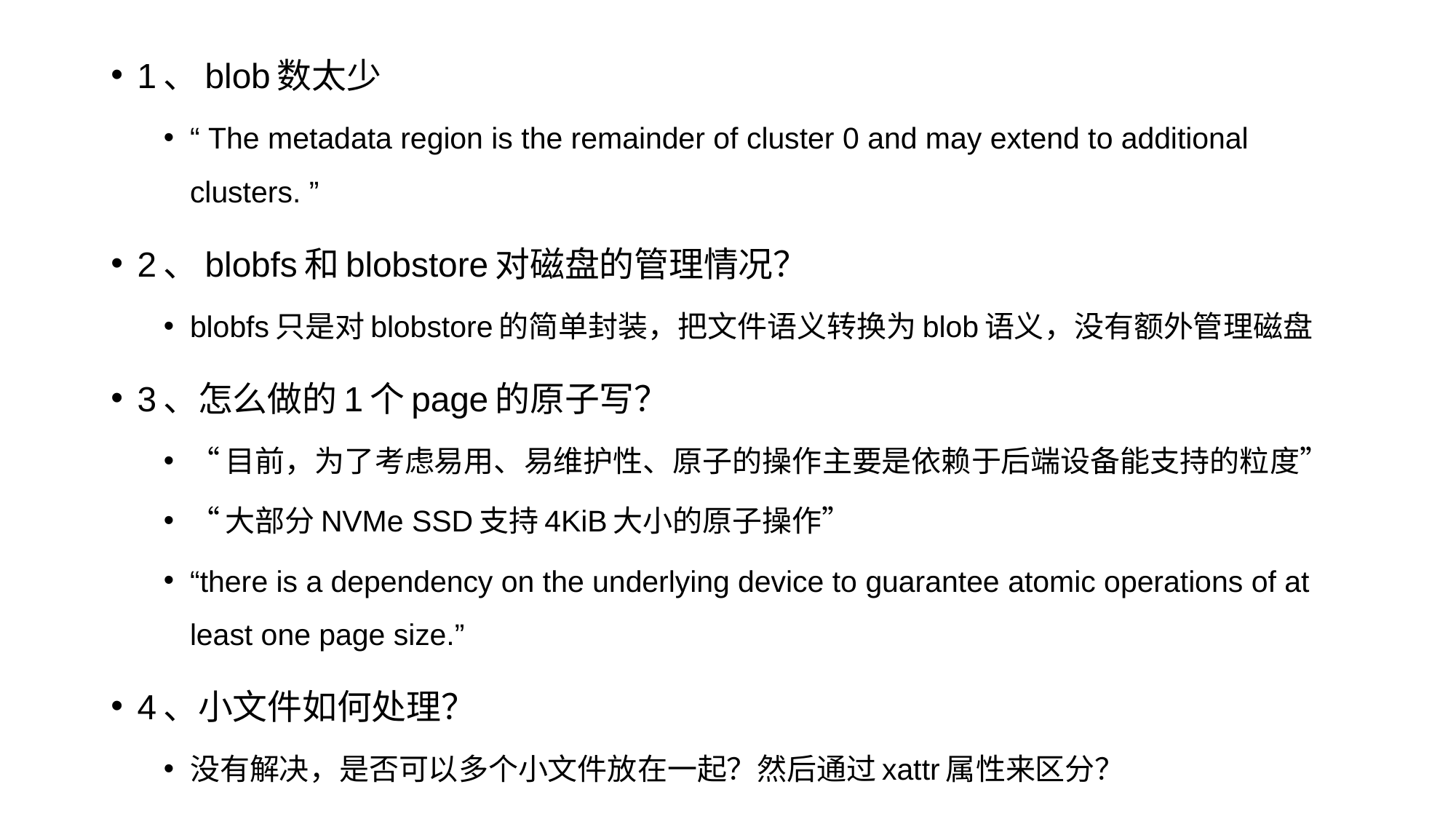

1、blob数太少
“ The metadata region is the remainder of cluster 0 and may extend to additional clusters. ”
2、blobfs和blobstore对磁盘的管理情况？
blobfs只是对blobstore的简单封装，把文件语义转换为blob语义，没有额外管理磁盘
3、怎么做的1个page的原子写？
“目前，为了考虑易用、易维护性、原子的操作主要是依赖于后端设备能支持的粒度”
“大部分NVMe SSD支持4KiB大小的原子操作”
“there is a dependency on the underlying device to guarantee atomic operations of at least one page size.”
4、小文件如何处理？
没有解决，是否可以多个小文件放在一起？然后通过xattr属性来区分？